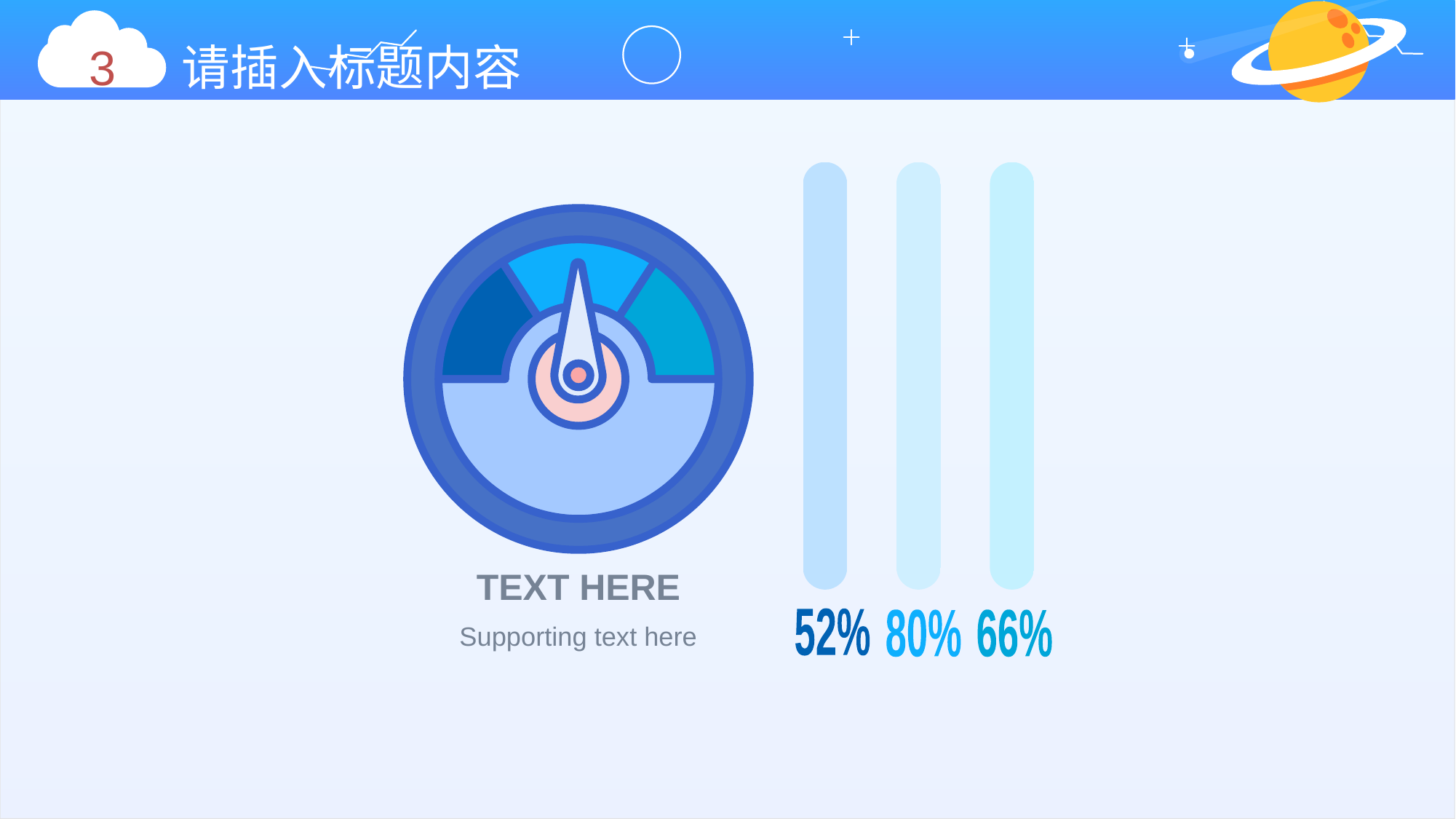

3    请插入标题内容

TEXT HERE
52%
80%
66%
Supporting text here